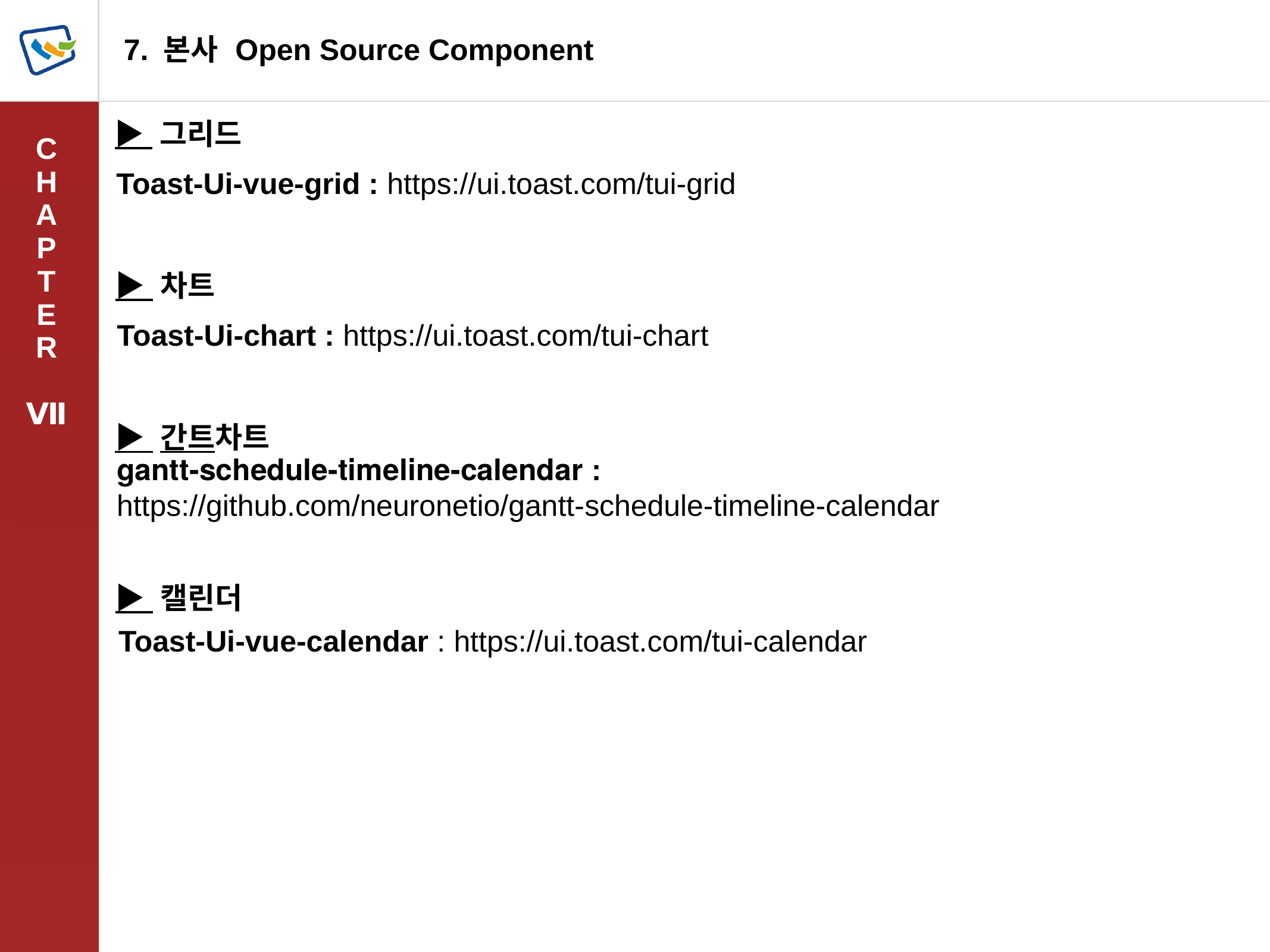

▶ 그리드
Toast-Ui-vue-grid : https://ui.toast.com/tui-grid
▶ 차트
Toast-Ui-chart : https://ui.toast.com/tui-chart
▶ 간트차트
gantt-schedule-timeline-calendar :
https://github.com/neuronetio/gantt-schedule-timeline-calendar
▶ 캘린더
Toast-Ui-vue-calendar : https://ui.toast.com/tui-calendar